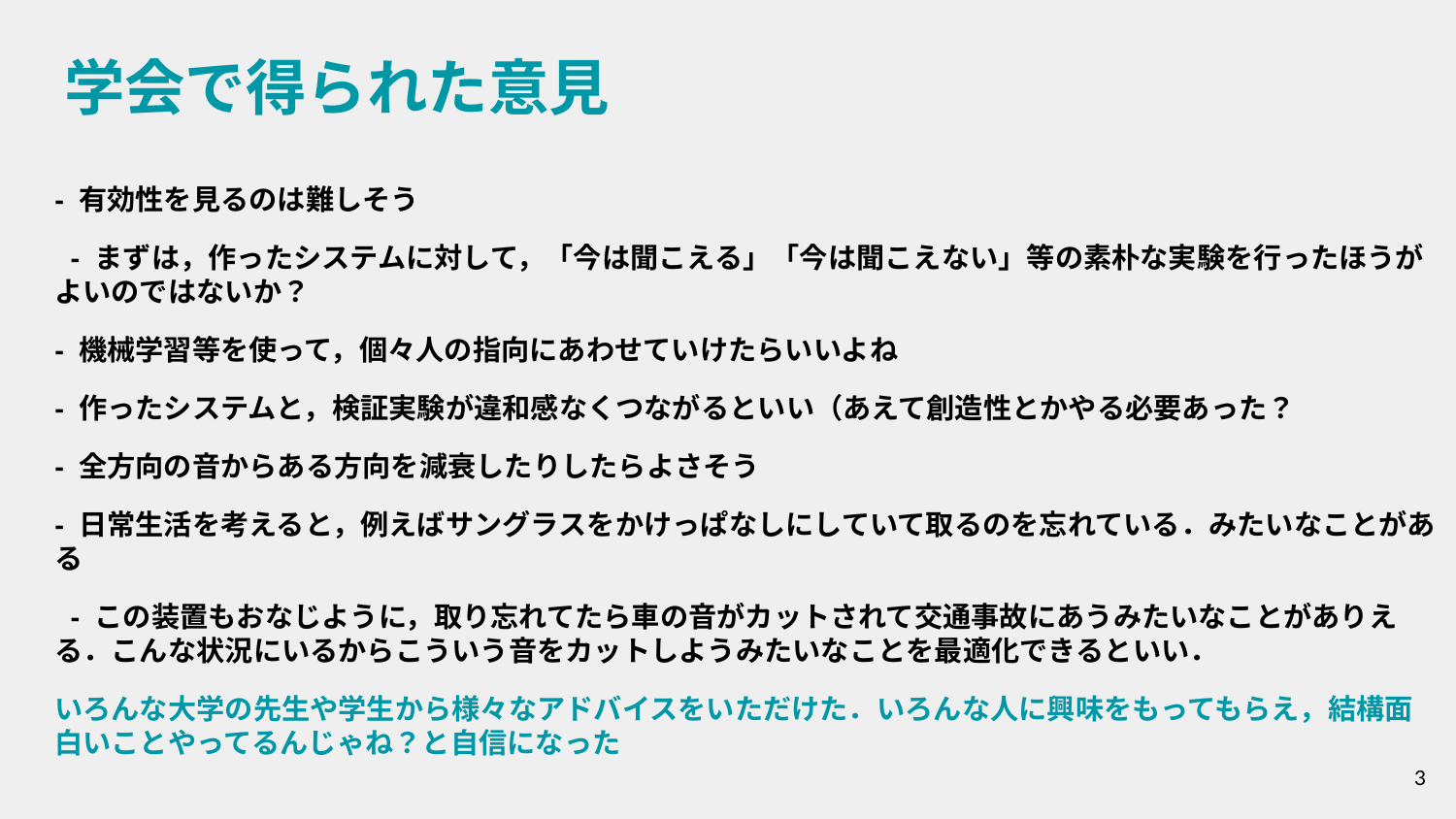

# 学会で得られた意見
- 有効性を見るのは難しそう
  - まずは，作ったシステムに対して，「今は聞こえる」「今は聞こえない」等の素朴な実験を行ったほうがよいのではないか？
- 機械学習等を使って，個々人の指向にあわせていけたらいいよね
- 作ったシステムと，検証実験が違和感なくつながるといい（あえて創造性とかやる必要あった？
- 全方向の音からある方向を減衰したりしたらよさそう
- 日常生活を考えると，例えばサングラスをかけっぱなしにしていて取るのを忘れている．みたいなことがある
  - この装置もおなじように，取り忘れてたら車の音がカットされて交通事故にあうみたいなことがありえる．こんな状況にいるからこういう音をカットしようみたいなことを最適化できるといい．
いろんな大学の先生や学生から様々なアドバイスをいただけた．いろんな人に興味をもってもらえ，結構面白いことやってるんじゃね？と自信になった
3